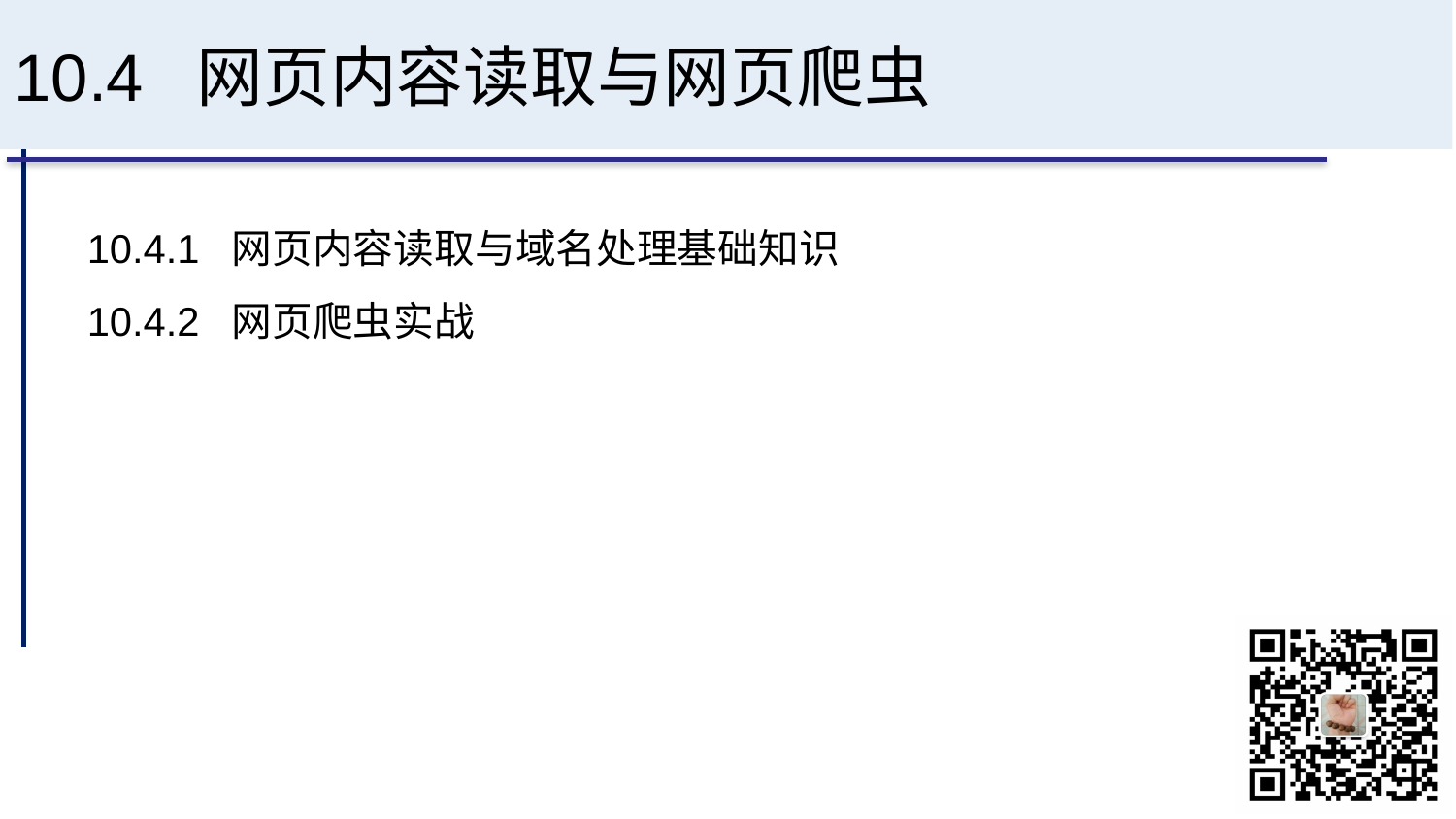

# 10.4  网页内容读取与网页爬虫
10.4.1  网页内容读取与域名处理基础知识
10.4.2  网页爬虫实战